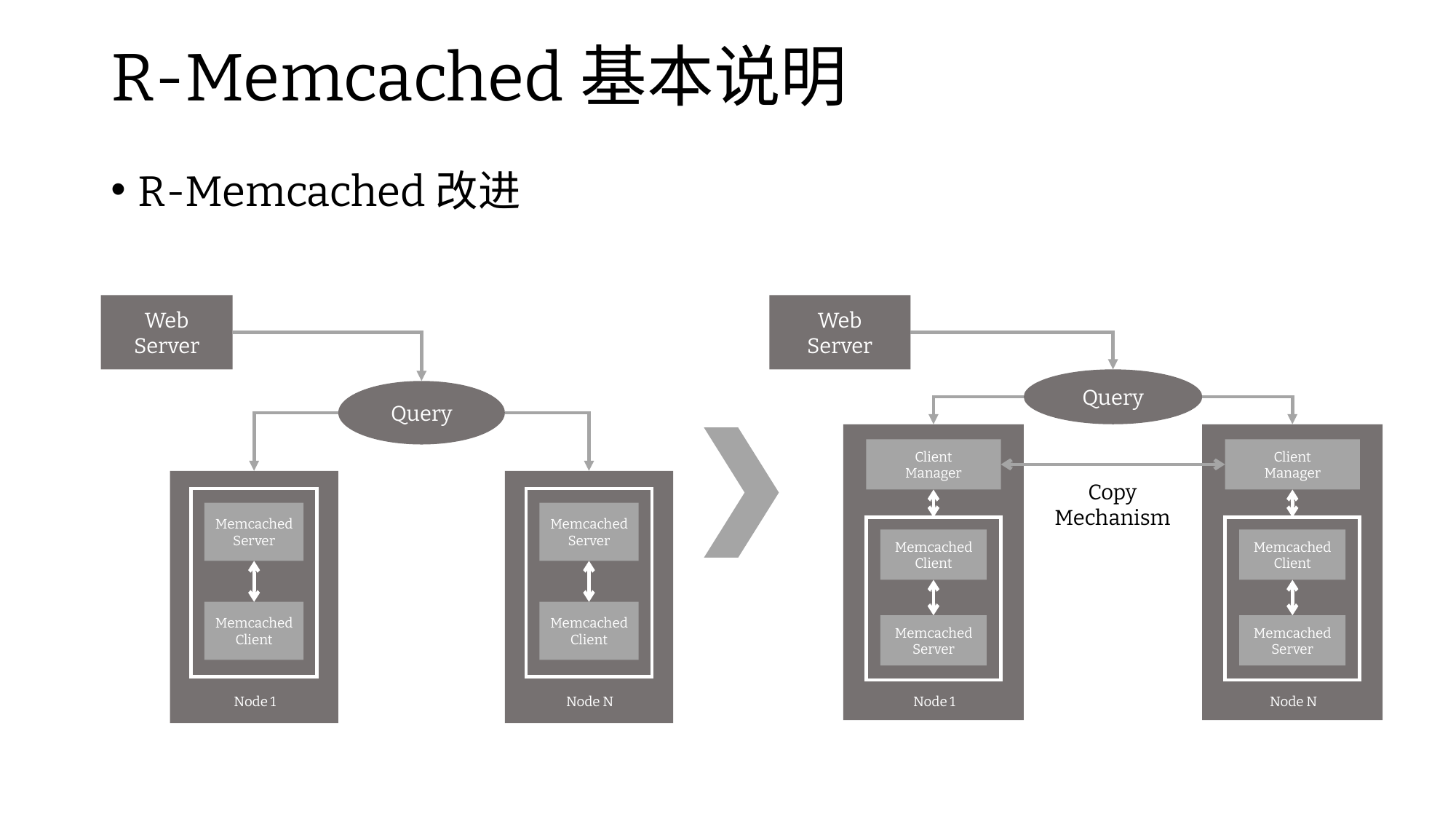

# R-Memcached基本说明
R-Memcached改进
Web
Server
Query

Memcached
Server
Memcached
Client
Node 1

Memcached
Server
Memcached
Client
Node N
Web
Server
Query

Client
Manager

Memcached
Client
Memcached
Server
Node 1

Client
Manager

Memcached
Client
Memcached
Server
Node N

Copy
Mechanism